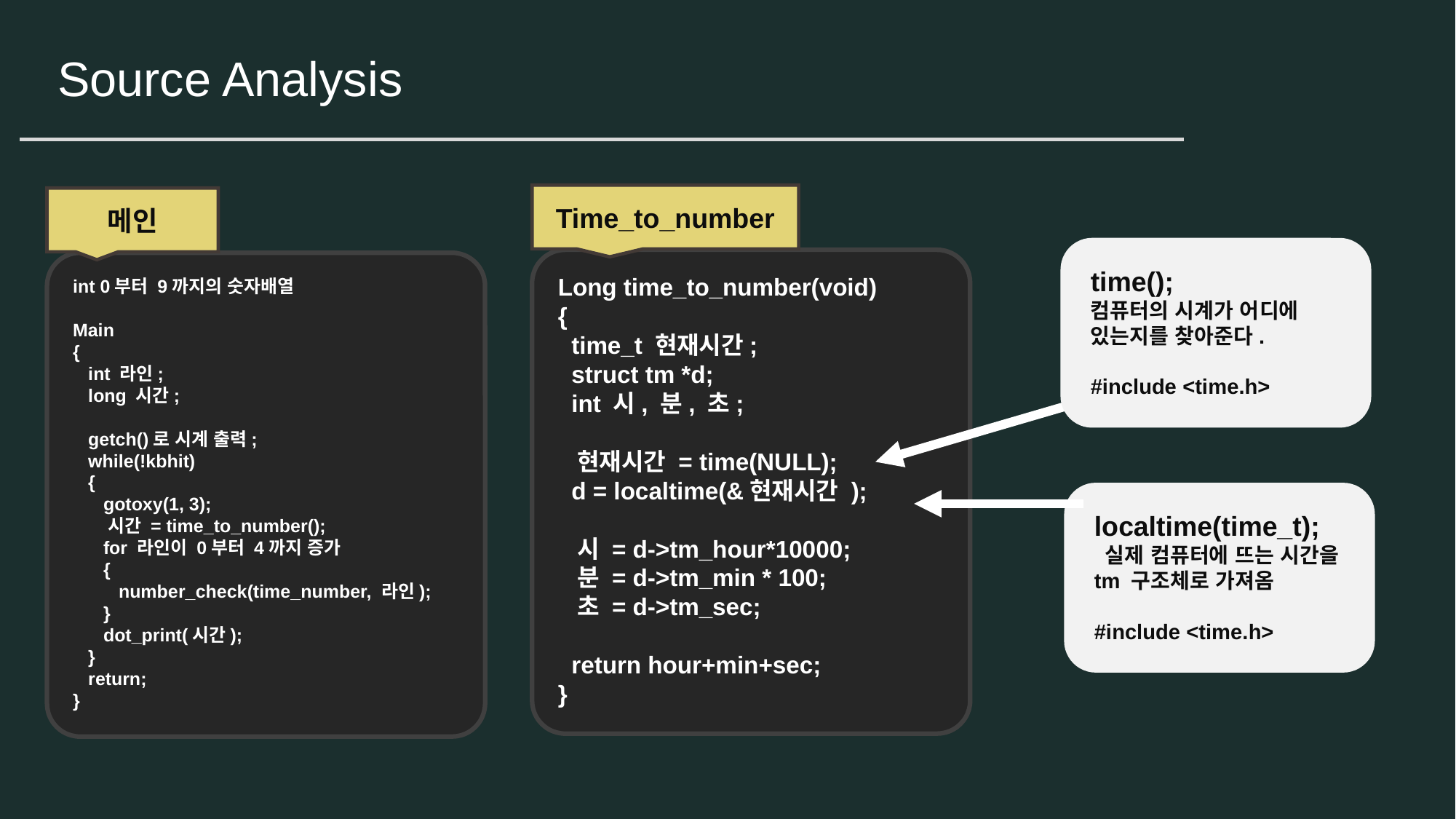

Source Analysis
Time_to_number
메인

time();
컴퓨터의 시계가 어디에 있는지를 찾아준다.

#include <time.h>

Long time_to_number(void)
{
  time_t 현재시간;
  struct tm *d;
  int 시, 분, 초;

  현재시간 = time(NULL);
  d = localtime(&현재시간 );

  시 = d->tm_hour*10000;
  분 = d->tm_min * 100;
  초 = d->tm_sec;

  return hour+min+sec;
}

int 0부터 9까지의 숫자배열

Main
{
   int 라인;
   long 시간;

   getch()로 시계 출력;
   while(!kbhit)
   {
      gotoxy(1, 3);
      시간 = time_to_number();
      for 라인이 0부터 4까지 증가
      {
         number_check(time_number, 라인);
      }
      dot_print(시간);
   }
   return;
}

localtime(time_t);
 실제 컴퓨터에 뜨는 시간을 tm 구조체로 가져옴

#include <time.h>